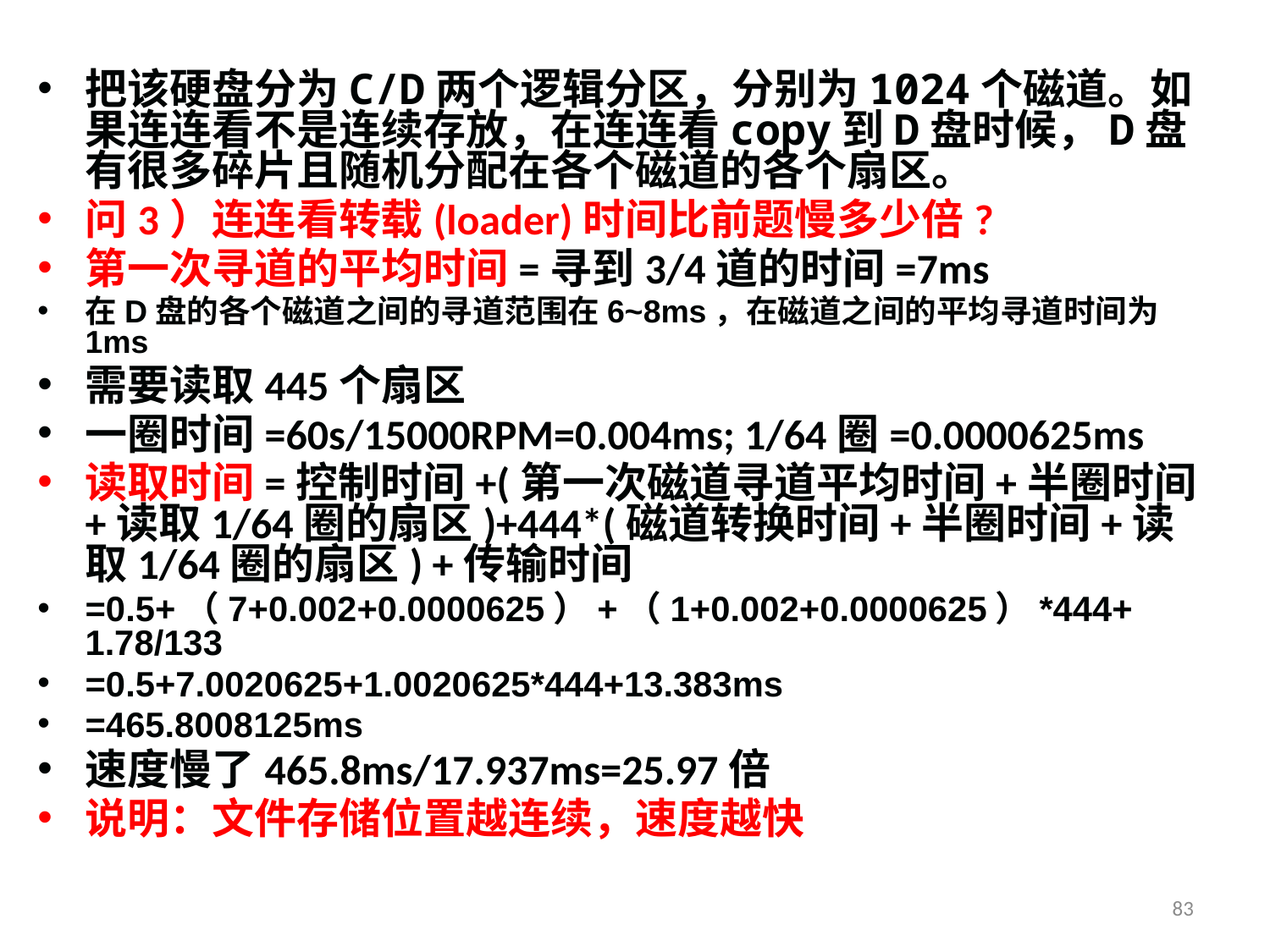

把该硬盘分为C/D两个逻辑分区，分别为1024个磁道。如果连连看不是连续存放，在连连看copy到D盘时候，D盘有很多碎片且随机分配在各个磁道的各个扇区。
问3）连连看转载(loader)时间比前题慢多少倍?
第一次寻道的平均时间=寻到3/4道的时间=7ms
在D盘的各个磁道之间的寻道范围在6~8ms，在磁道之间的平均寻道时间为1ms
需要读取445个扇区
一圈时间=60s/15000RPM=0.004ms; 1/64圈=0.0000625ms
读取时间=控制时间+(第一次磁道寻道平均时间+半圈时间+读取1/64圈的扇区)+444*(磁道转换时间+半圈时间+读取1/64圈的扇区) +传输时间
=0.5+（7+0.002+0.0000625）+（1+0.002+0.0000625）*444+ 1.78/133
=0.5+7.0020625+1.0020625*444+13.383ms
=465.8008125ms
速度慢了465.8ms/17.937ms=25.97倍
说明：文件存储位置越连续，速度越快
83